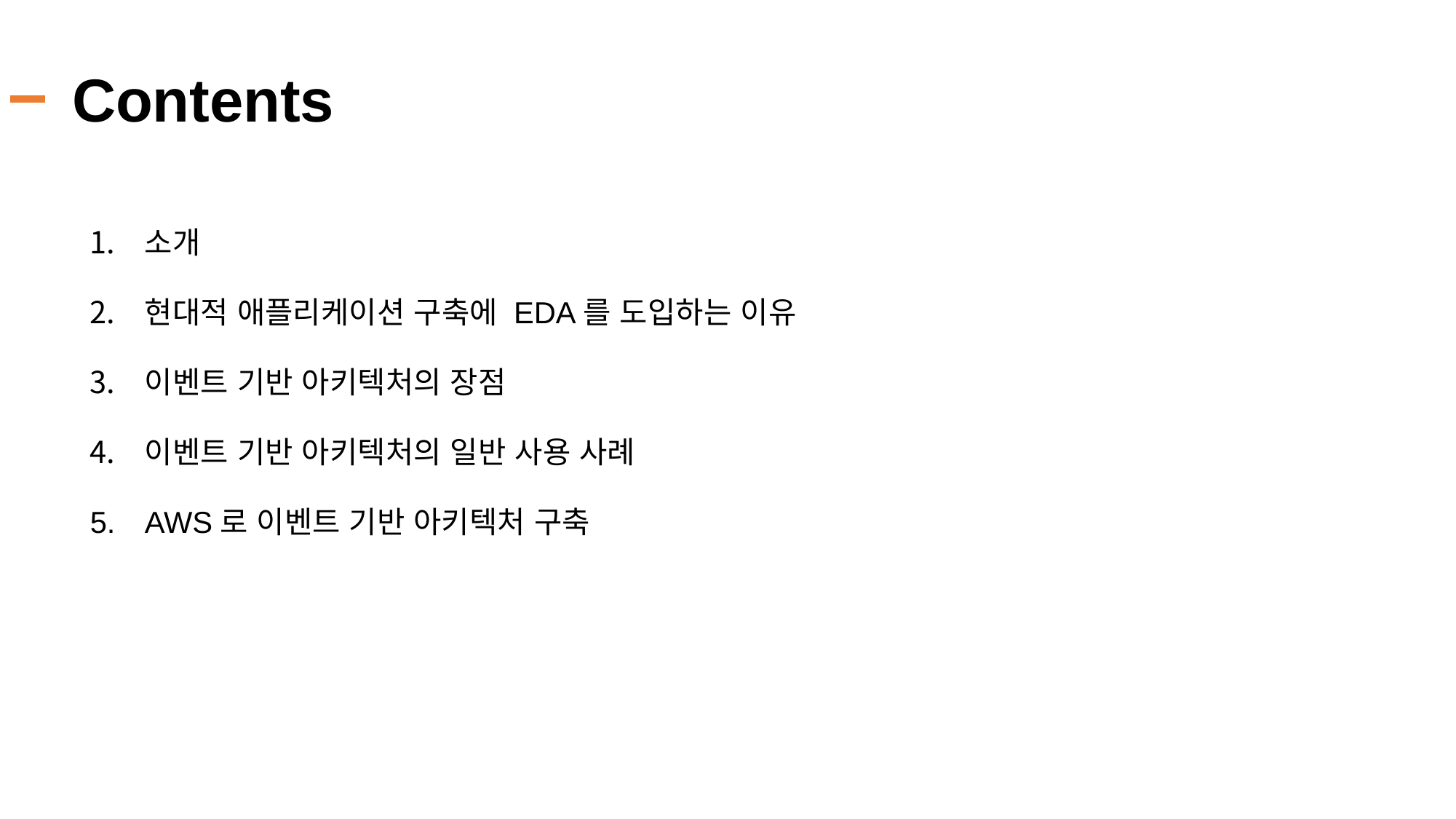

# Contents

소개
현대적 애플리케이션 구축에 EDA를 도입하는 이유
이벤트 기반 아키텍처의 장점
이벤트 기반 아키텍처의 일반 사용 사례
AWS로 이벤트 기반 아키텍처 구축